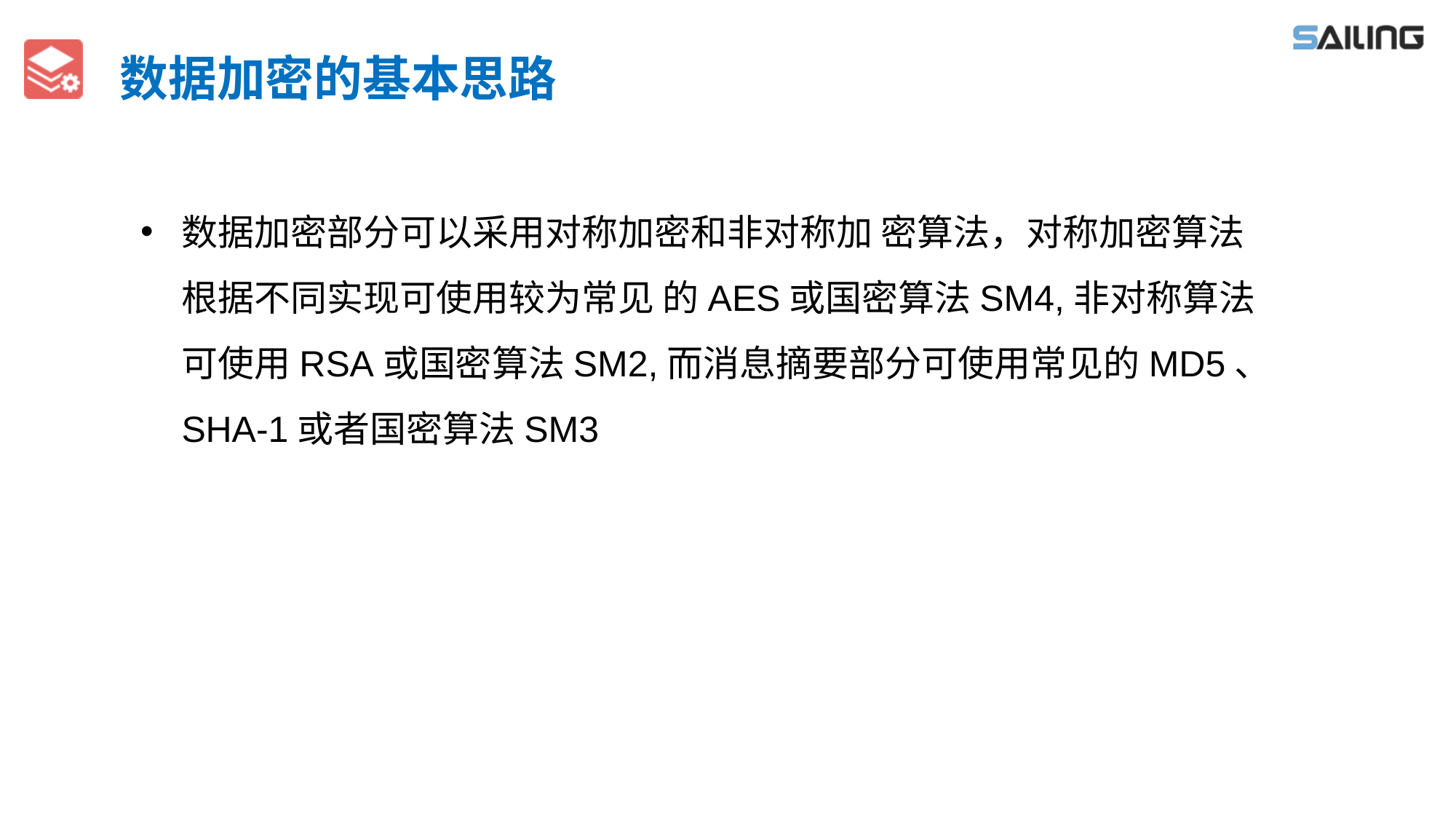

数据加密的基本思路
数据加密部分可以采用对称加密和非对称加 密算法，对称加密算法根据不同实现可使用较为常见 的AES或国密算法SM4,非对称算法可使用RSA或国密算法SM2,而消息摘要部分可使用常见的MD5、SHA-1或者国密算法SM3